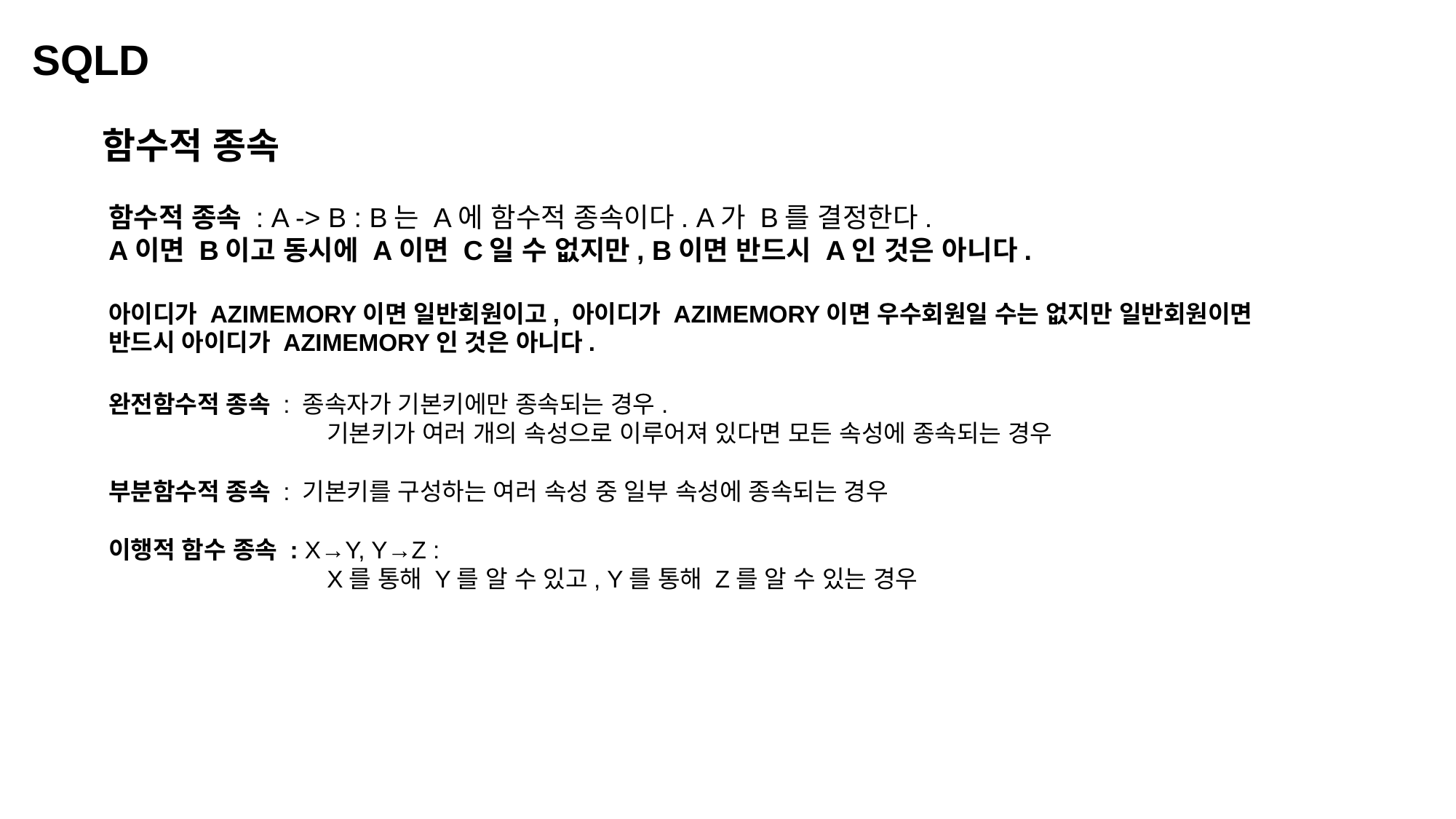

SQLD
함수적 종속
함수적 종속 : A -> B : B는 A에 함수적 종속이다. A가 B를 결정한다.
A이면 B이고 동시에 A이면 C일 수 없지만, B이면 반드시 A인 것은 아니다.

아이디가 AZIMEMORY이면 일반회원이고, 아이디가 AZIMEMORY이면 우수회원일 수는 없지만 일반회원이면 반드시 아이디가 AZIMEMORY인 것은 아니다.

완전함수적 종속 : 종속자가 기본키에만 종속되는 경우.
		기본키가 여러 개의 속성으로 이루어져 있다면 모든 속성에 종속되는 경우

부분함수적 종속 : 기본키를 구성하는 여러 속성 중 일부 속성에 종속되는 경우

이행적 함수 종속 : X→Y, Y→Z :
		X를 통해 Y를 알 수 있고, Y를 통해 Z를 알 수 있는 경우